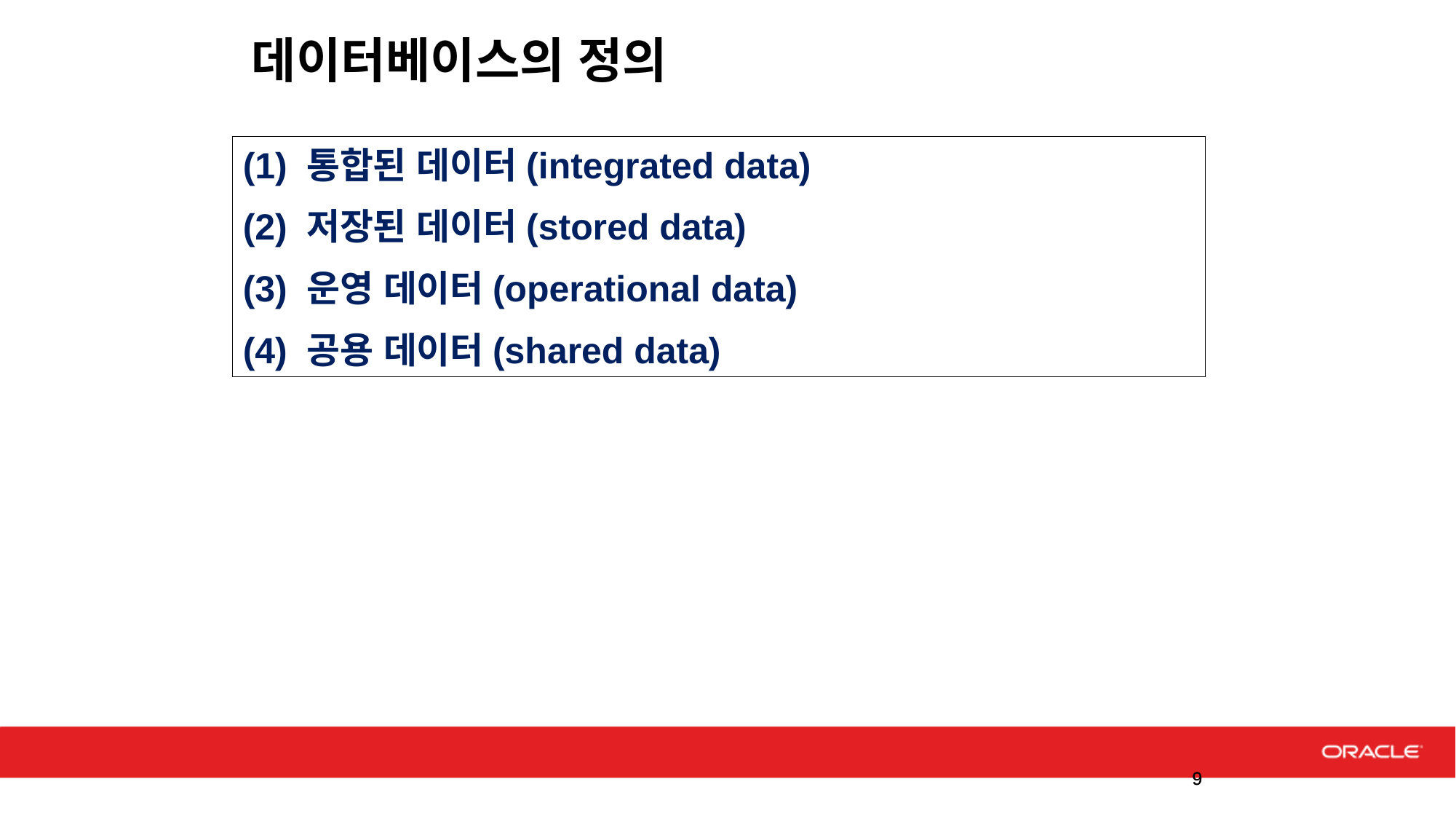

데이터베이스의 정의
(1) 통합된 데이터(integrated data)
(2) 저장된 데이터(stored data)
(3) 운영 데이터(operational data)
(4) 공용 데이터(shared data)
9
9